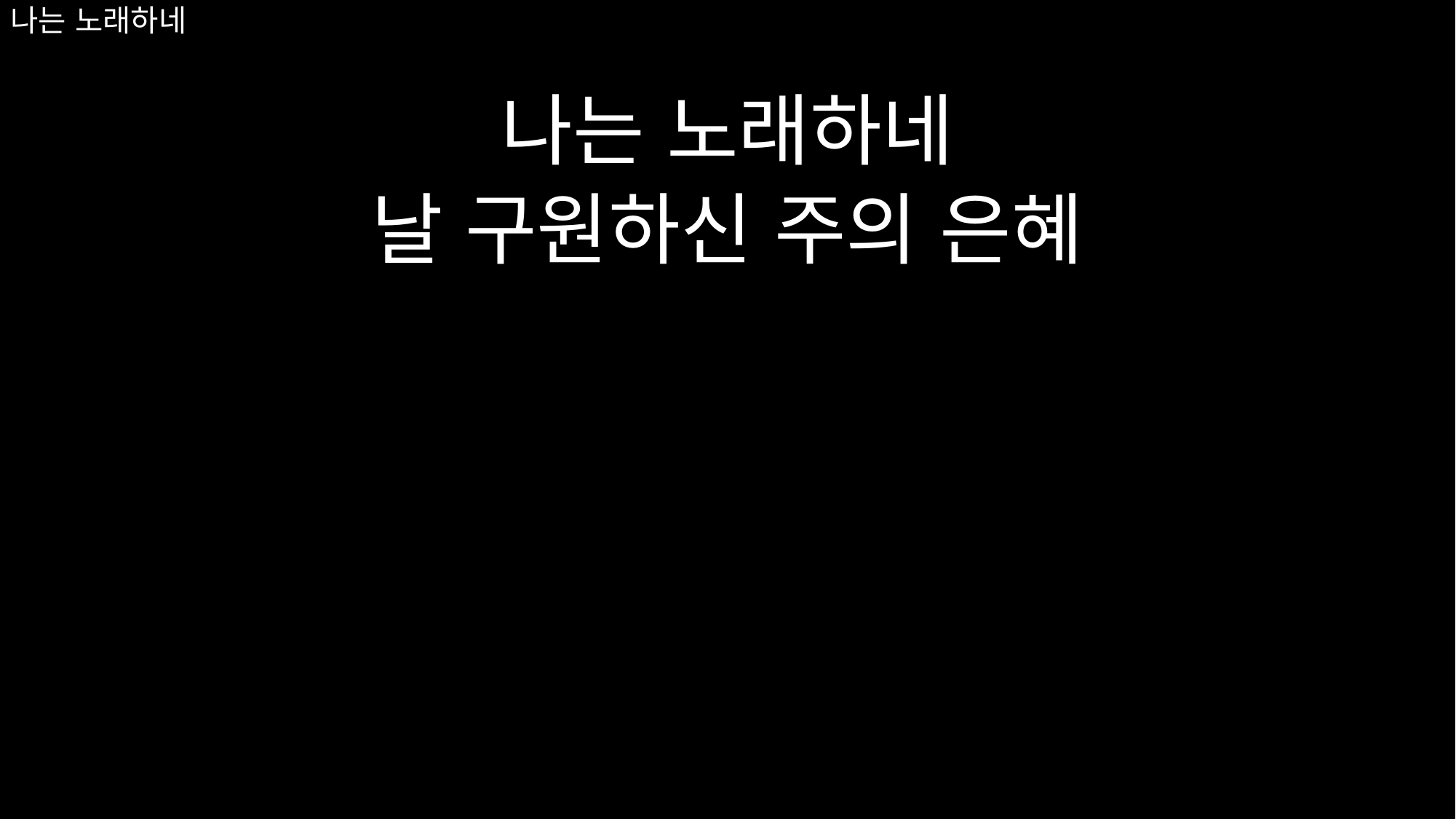

나는 노래하네
날 구원하신 주의 은혜

# 나는 노래하네